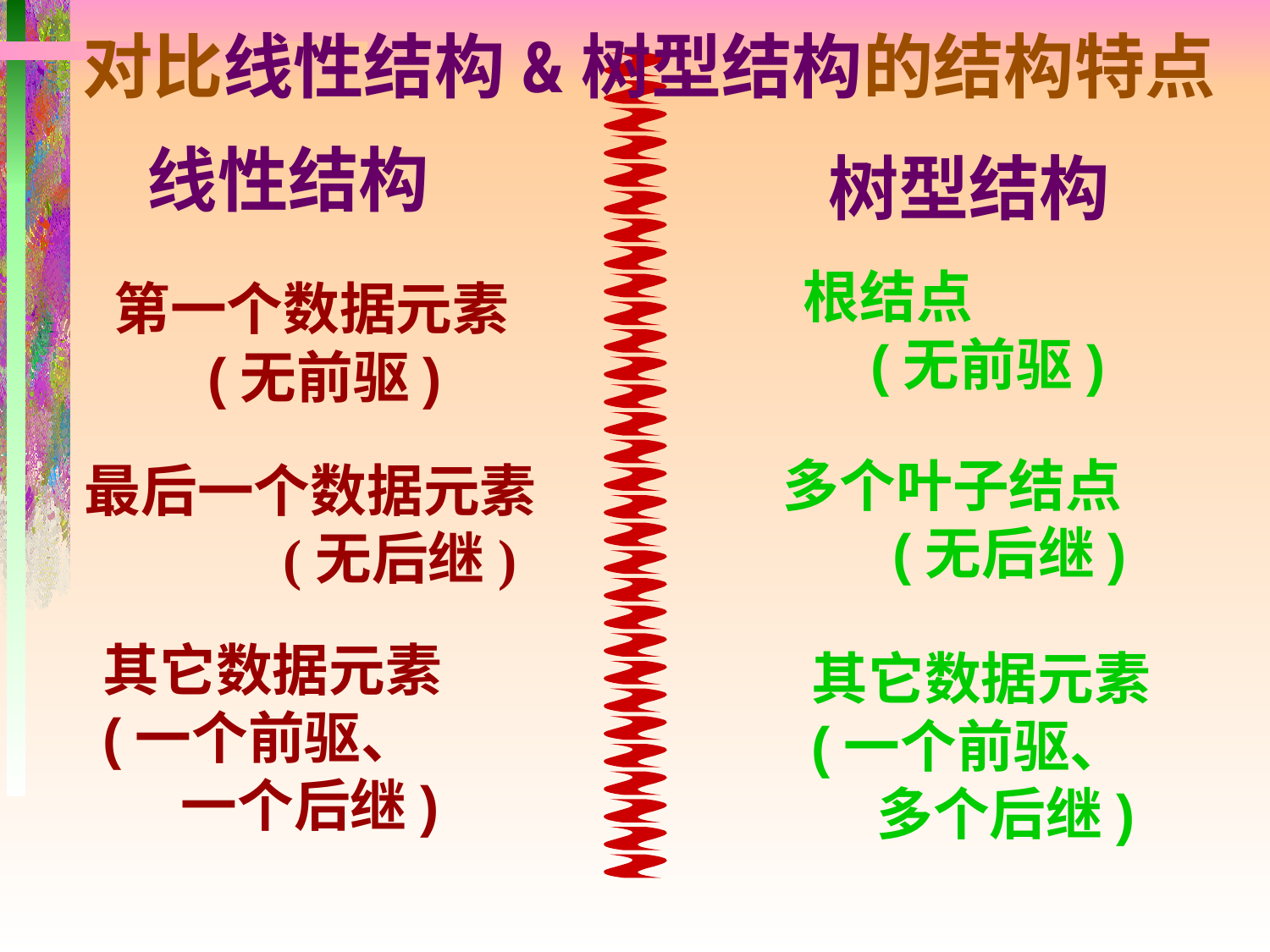

对比线性结构&树型结构的结构特点
线性结构
树型结构
 根结点
      (无前驱)
第一个数据元素
      (无前驱)
~~~~~~~~~~~~~~~~~~~~~~~~~~~~~~
多个叶子结点
       (无后继)
最后一个数据元素
              (无后继)
其它数据元素
(一个前驱、
     一个后继)
其它数据元素
(一个前驱、
    多个后继)